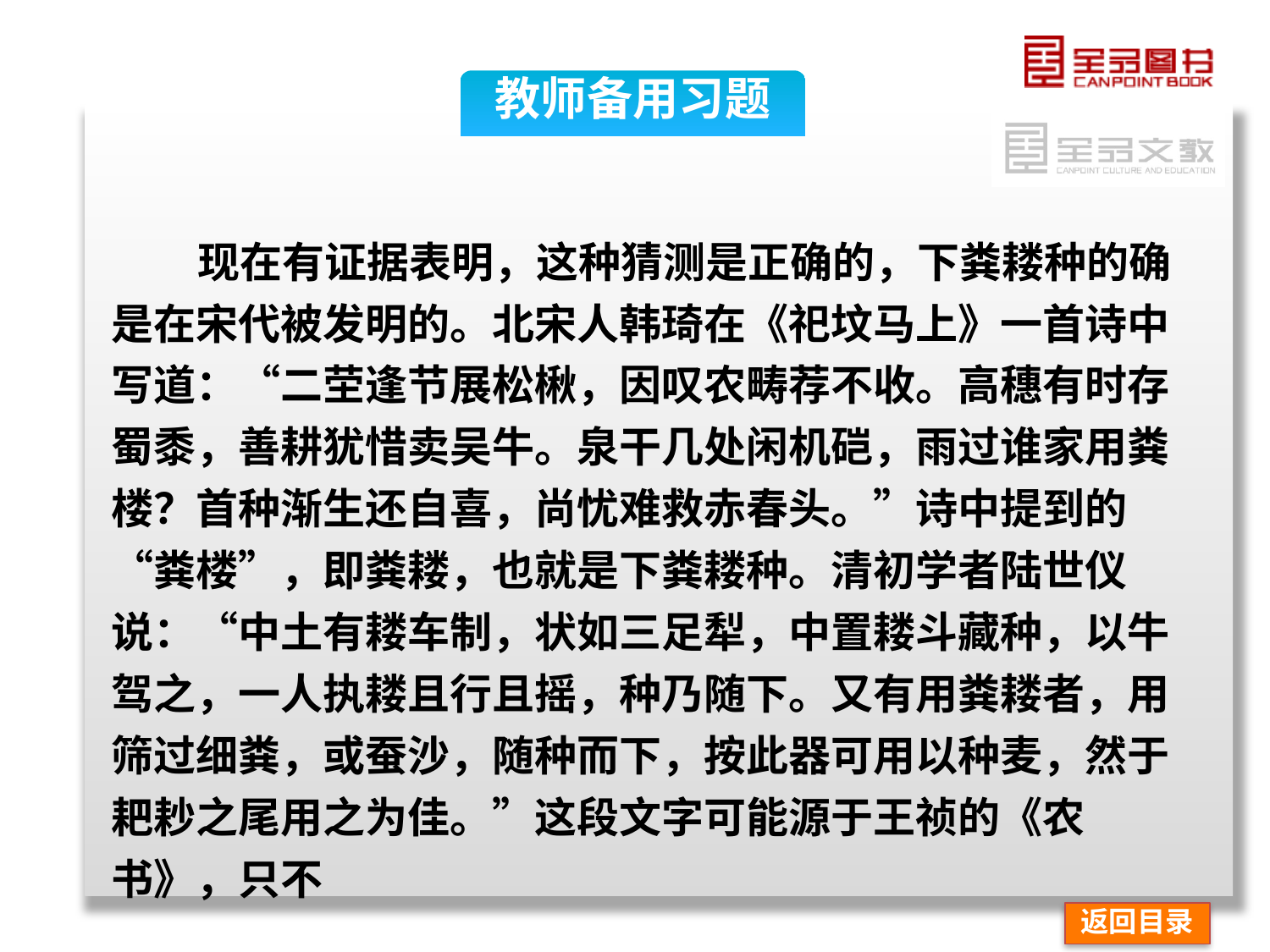

教师备用习题
现在有证据表明，这种猜测是正确的，下粪耧种的确是在宋代被发明的。北宋人韩琦在《祀坟马上》一首诗中写道：“二茔逢节展松楸，因叹农畴荐不收。高穗有时存蜀黍，善耕犹惜卖吴牛。泉干几处闲机硙，雨过谁家用粪楼？首种渐生还自喜，尚忧难救赤春头。”诗中提到的“粪楼”，即粪耧，也就是下粪耧种。清初学者陆世仪说：“中土有耧车制，状如三足犁，中置耧斗藏种，以牛驾之，一人执耧且行且摇，种乃随下。又有用粪耧者，用筛过细粪，或蚕沙，随种而下，按此器可用以种麦，然于耙耖之尾用之为佳。”这段文字可能源于王祯的《农书》，只不
返回目录